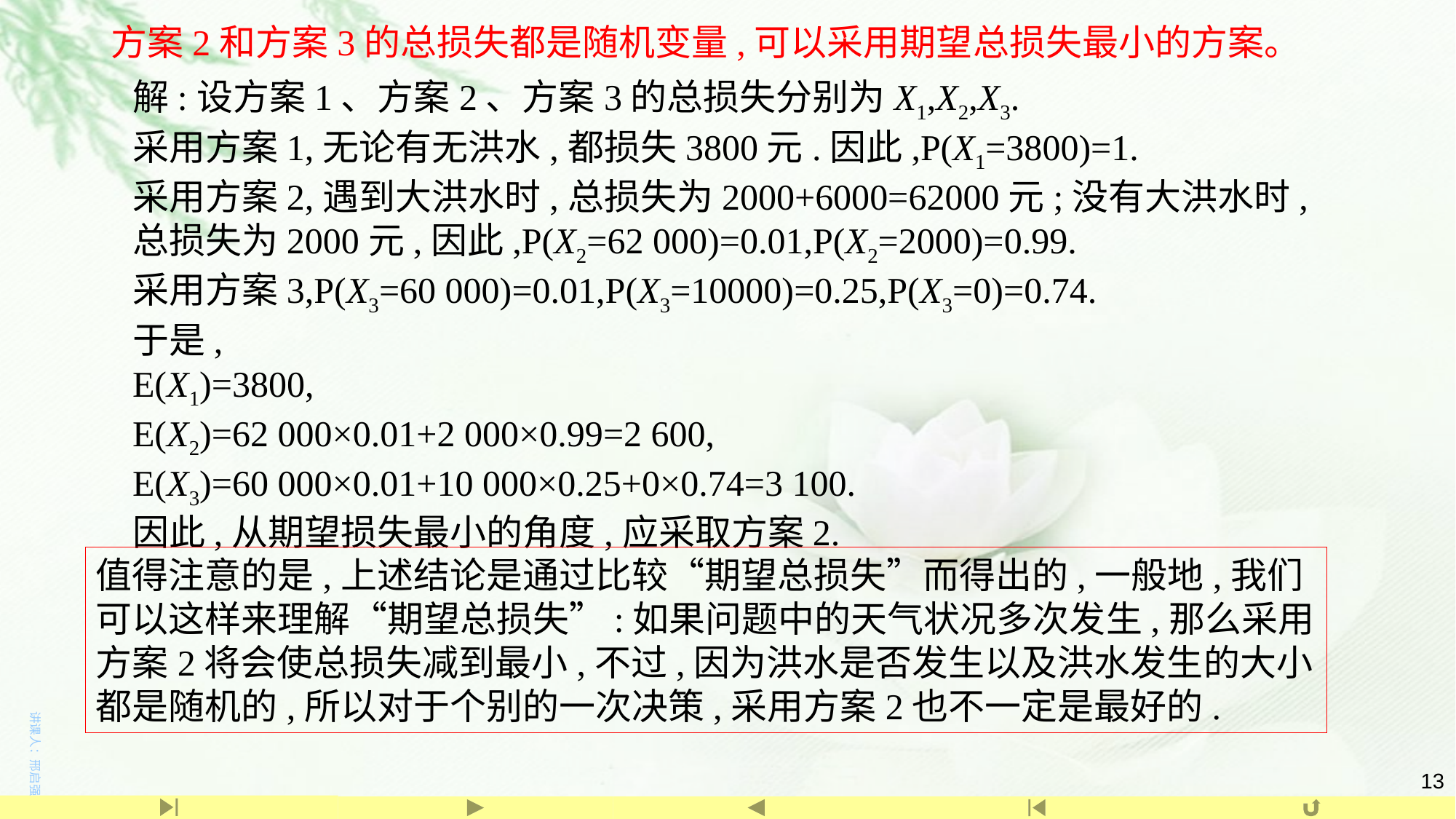

方案2和方案3的总损失都是随机变量,可以采用期望总损失最小的方案。
解:设方案1、方案2、方案3的总损失分别为X1,X2,X3.
采用方案1,无论有无洪水,都损失3800元.因此,P(X1=3800)=1.
采用方案2,遇到大洪水时,总损失为2000+6000=62000元;没有大洪水时,总损失为2000元,因此,P(X2=62 000)=0.01,P(X2=2000)=0.99.
采用方案3,P(X3=60 000)=0.01,P(X3=10000)=0.25,P(X3=0)=0.74.
于是,
E(X1)=3800,
E(X2)=62 000×0.01+2 000×0.99=2 600,
E(X3)=60 000×0.01+10 000×0.25+0×0.74=3 100.
因此,从期望损失最小的角度,应采取方案2.
值得注意的是,上述结论是通过比较“期望总损失”而得出的,一般地,我们可以这样来理解“期望总损失”:如果问题中的天气状况多次发生,那么采用方案2将会使总损失减到最小,不过,因为洪水是否发生以及洪水发生的大小都是随机的,所以对于个别的一次决策,采用方案2也不一定是最好的.